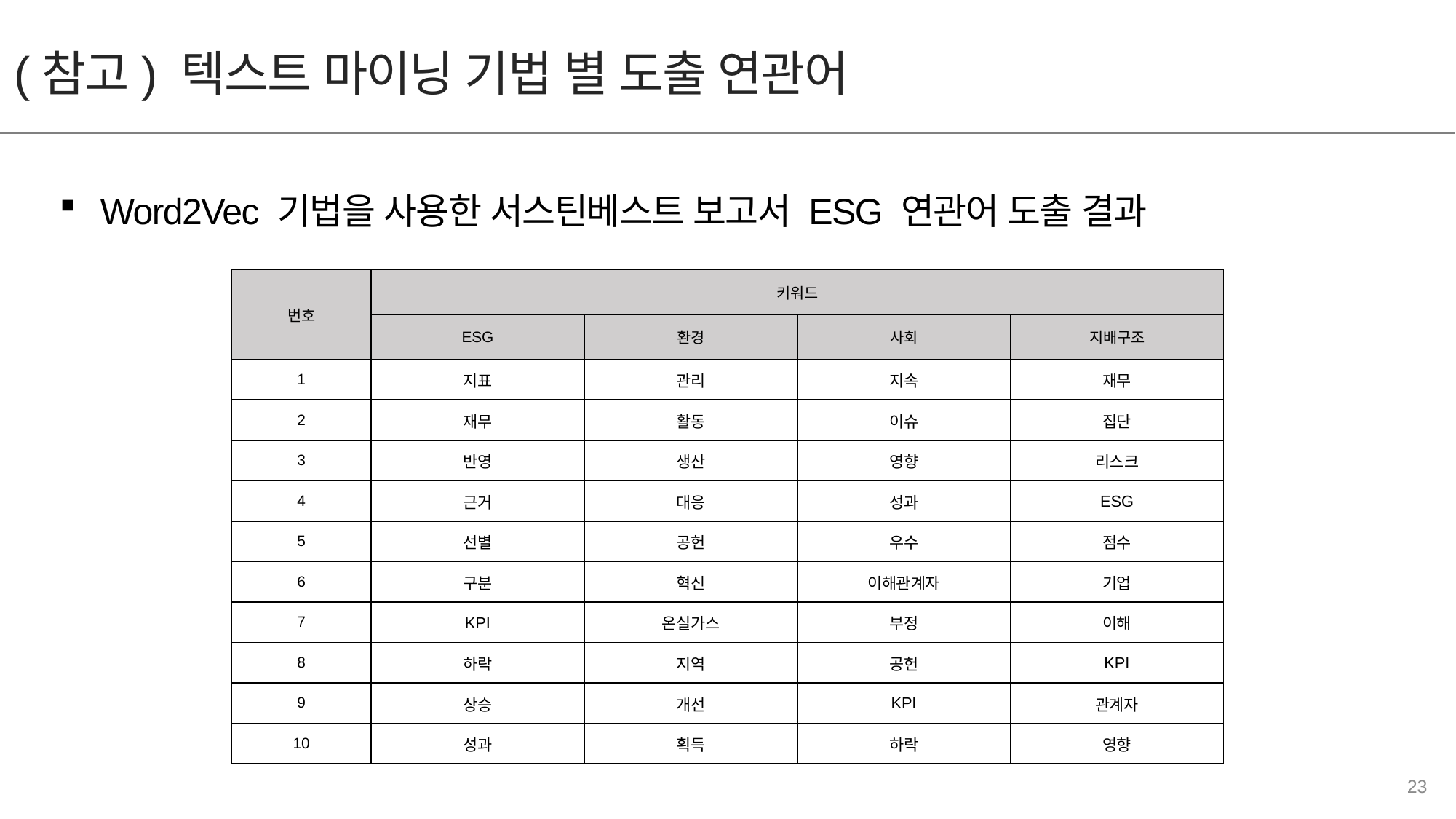

(참고) 텍스트 마이닝 기법 별 도출 연관어
Word2Vec 기법을 사용한 서스틴베스트 보고서 ESG 연관어 도출 결과

| 번호 | 키워드 |  |  |  |
| --- | --- | --- | --- | --- |
|  | ESG | 환경 | 사회 | 지배구조 |
| 1 | 지표 | 관리 | 지속 | 재무 |
| 2 | 재무 | 활동 | 이슈 | 집단 |
| 3 | 반영 | 생산 | 영향 | 리스크 |
| 4 | 근거 | 대응 | 성과 | ESG |
| 5 | 선별 | 공헌 | 우수 | 점수 |
| 6 | 구분 | 혁신 | 이해관계자 | 기업 |
| 7 | KPI | 온실가스 | 부정 | 이해 |
| 8 | 하락 | 지역 | 공헌 | KPI |
| 9 | 상승 | 개선 | KPI | 관계자 |
| 10 | 성과 | 획득 | 하락 | 영향 |
23